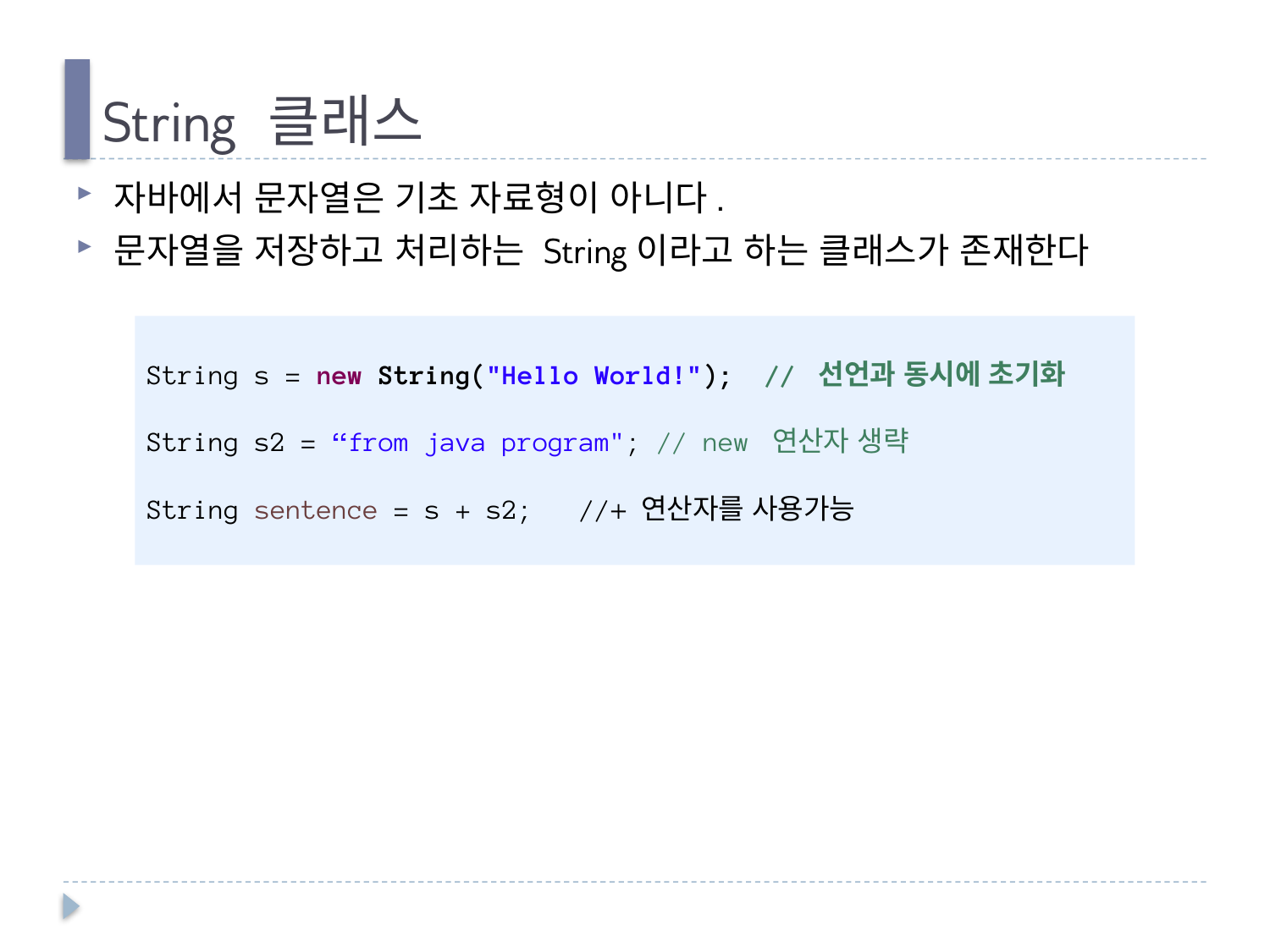

# String 클래스
자바에서 문자열은 기초 자료형이 아니다.
문자열을 저장하고 처리하는 String이라고 하는 클래스가 존재한다

String s = new String("Hello World!");  // 선언과 동시에 초기화

String s2 = “from java program"; // new 연산자 생략

String sentence = s + s2;   //+ 연산자를 사용가능